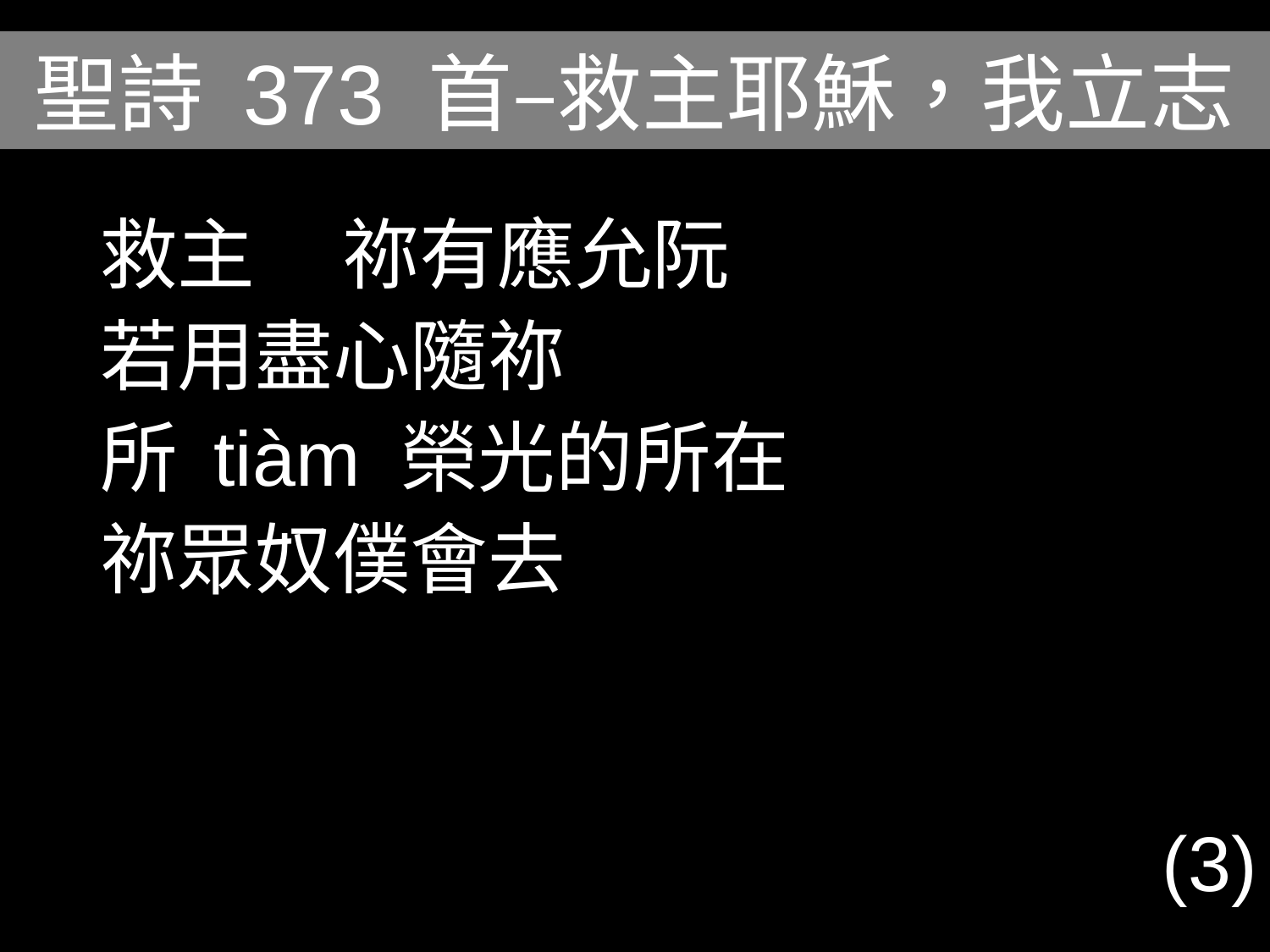

# 聖詩 373 首–救主耶穌，我立志
救主     祢有應允阮
若用盡心隨祢
所 tiàm 榮光的所在
祢眾奴僕會去

(3)